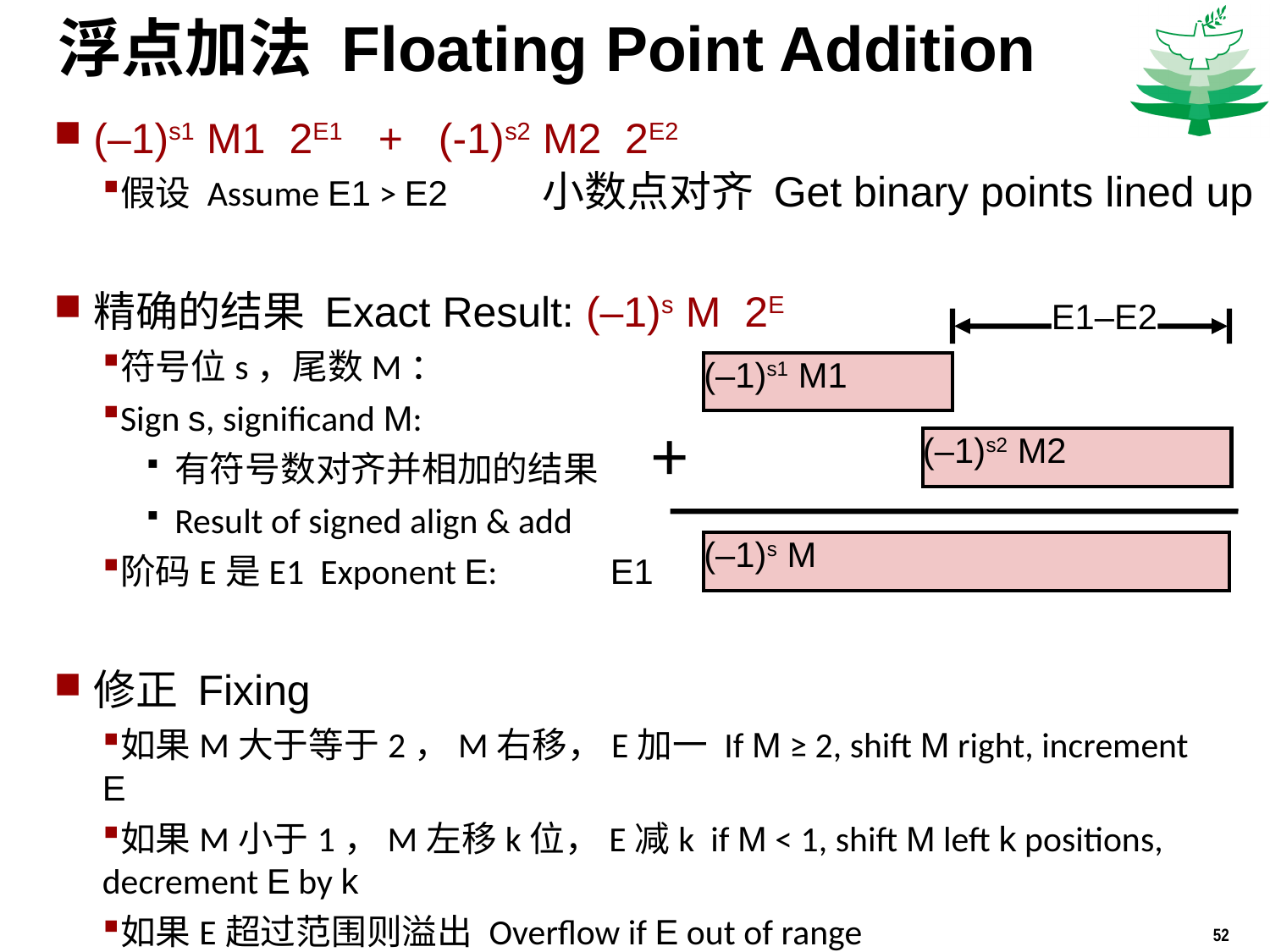

Carnegie Mellon
# 浮点加法 Floating Point Addition
(–1)s1 M1  2E1   +   (-1)s2 M2  2E2
假设 Assume E1 > E2

精确的结果 Exact Result: (–1)s M  2E
符号位s，尾数M：
Sign s, significand M:
有符号数对齐并相加的结果
Result of signed align & add
阶码E是E1  Exponent E: 	E1

修正 Fixing
如果M大于等于2，M右移，E加一 If M ≥ 2, shift M right, increment E
如果M小于1，M左移k位，E减k  if M < 1, shift M left k positions, decrement E by k
如果E超过范围则溢出 Overflow if E out of range
舍入M到适合frac的精度 Round M to fit frac precision
小数点对齐 Get binary points lined up
E1–E2

(–1)s1 M1
+
(–1)s2 M2

(–1)s M